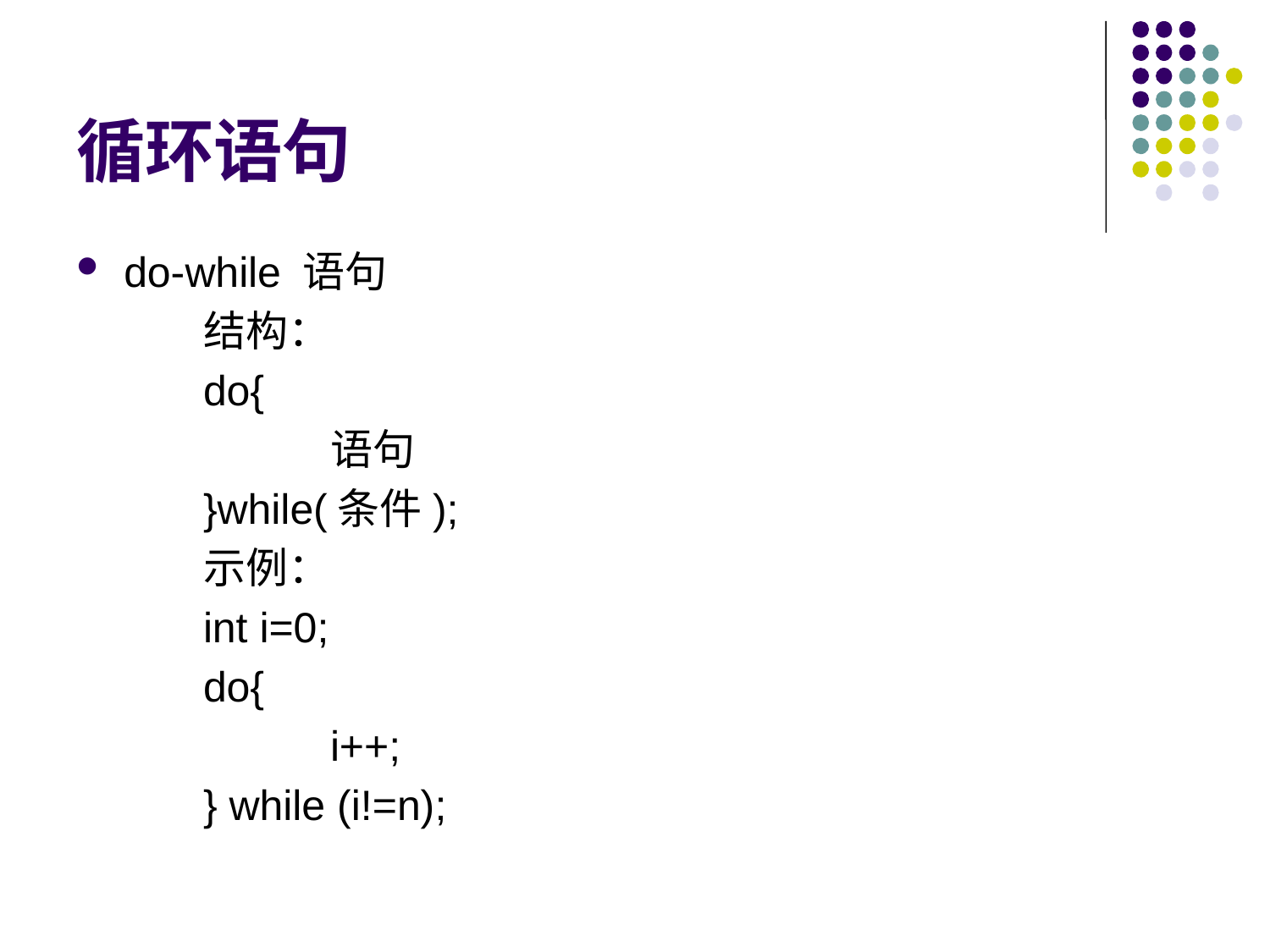

# 循环语句
do-while 语句
	结构：
	do{
		语句
	}while(条件);
	示例：
	int i=0;
	do{
		i++;
	} while (i!=n);